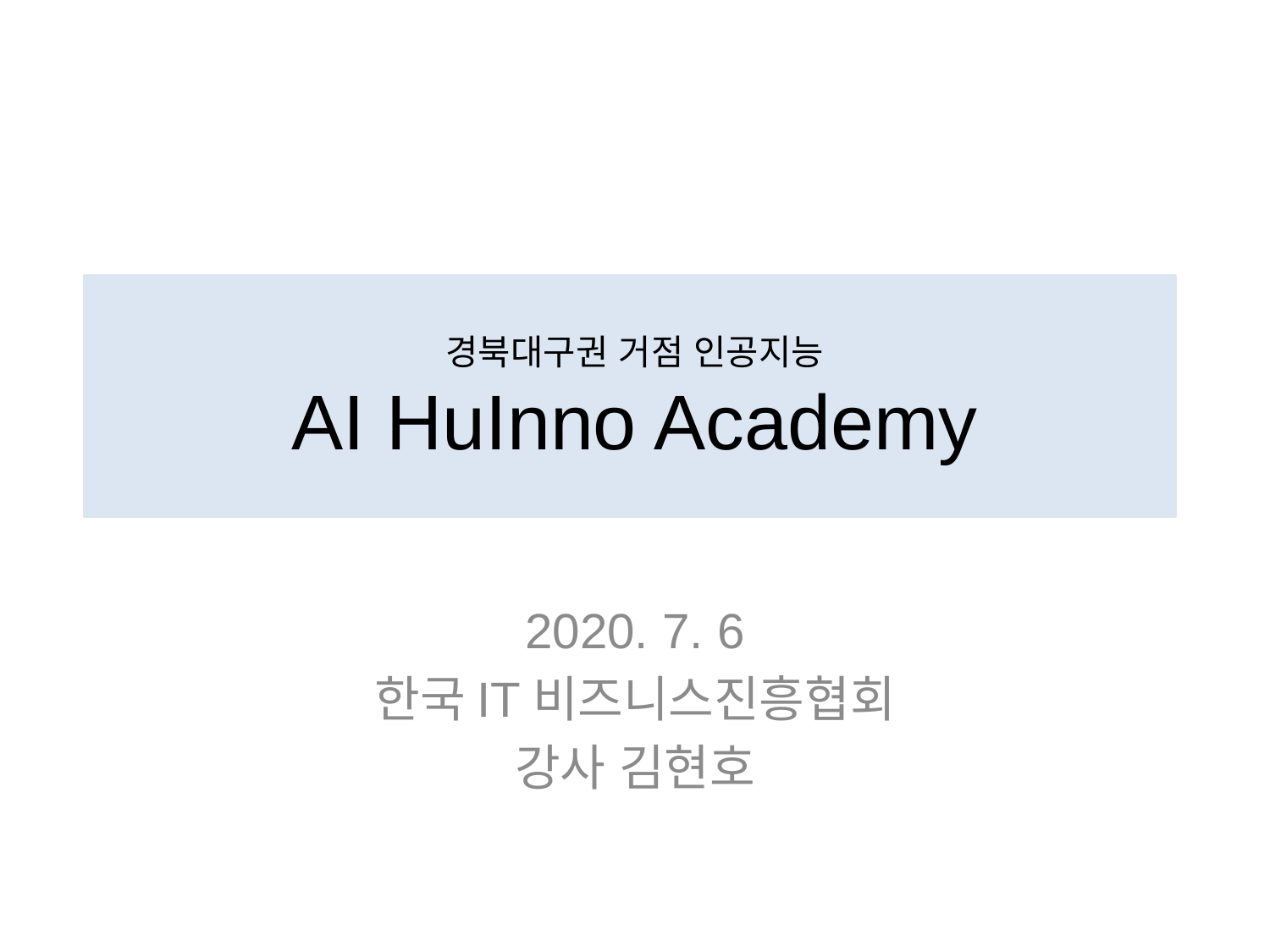

# 경북대구권 거점 인공지능 AI HuInno Academy
2020. 7. 6
한국IT비즈니스진흥협회
강사 김현호